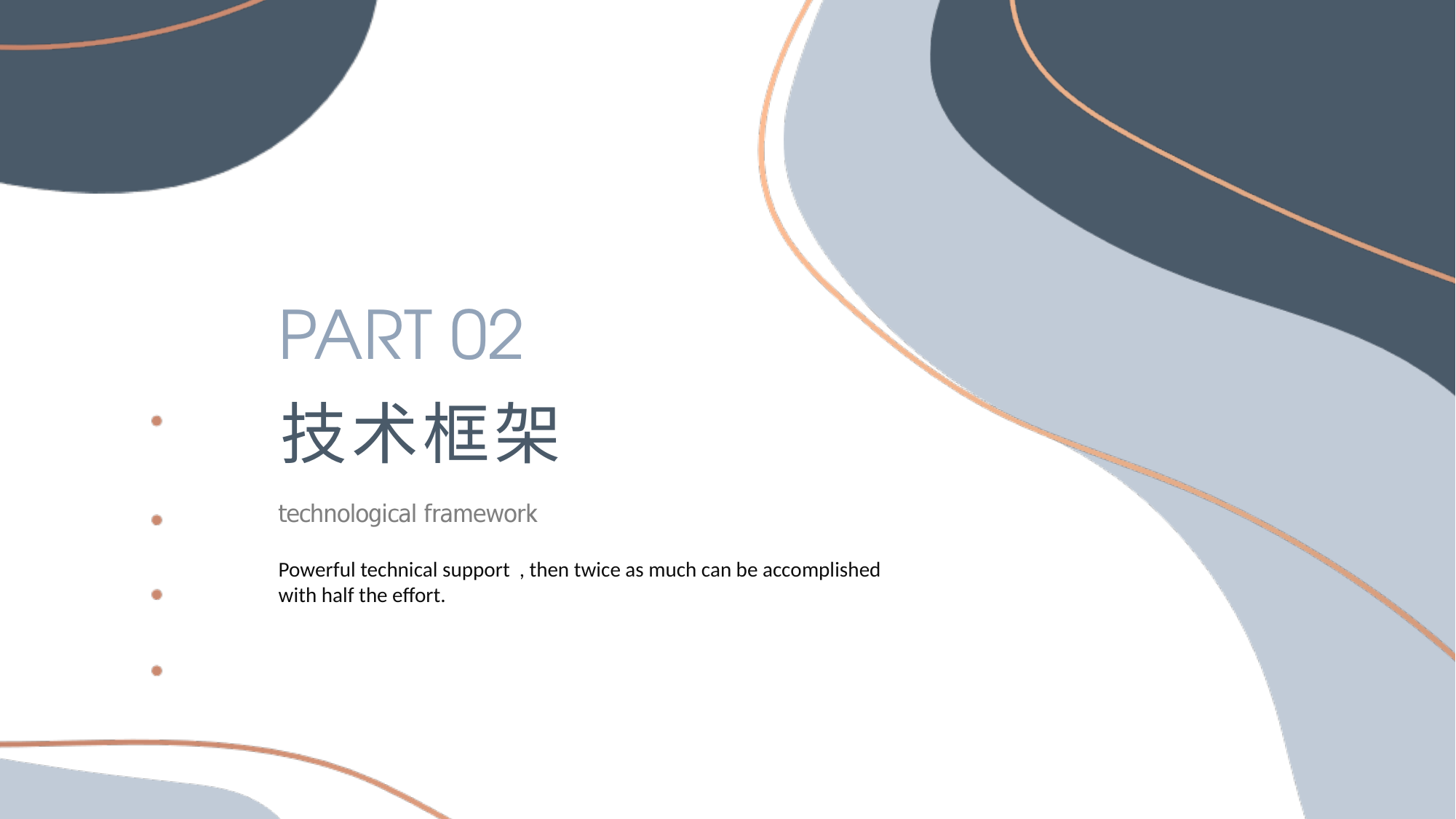

PART 02
技术框架
technological framework
Powerful technical support  , then twice as much can be accomplished with half the effort.